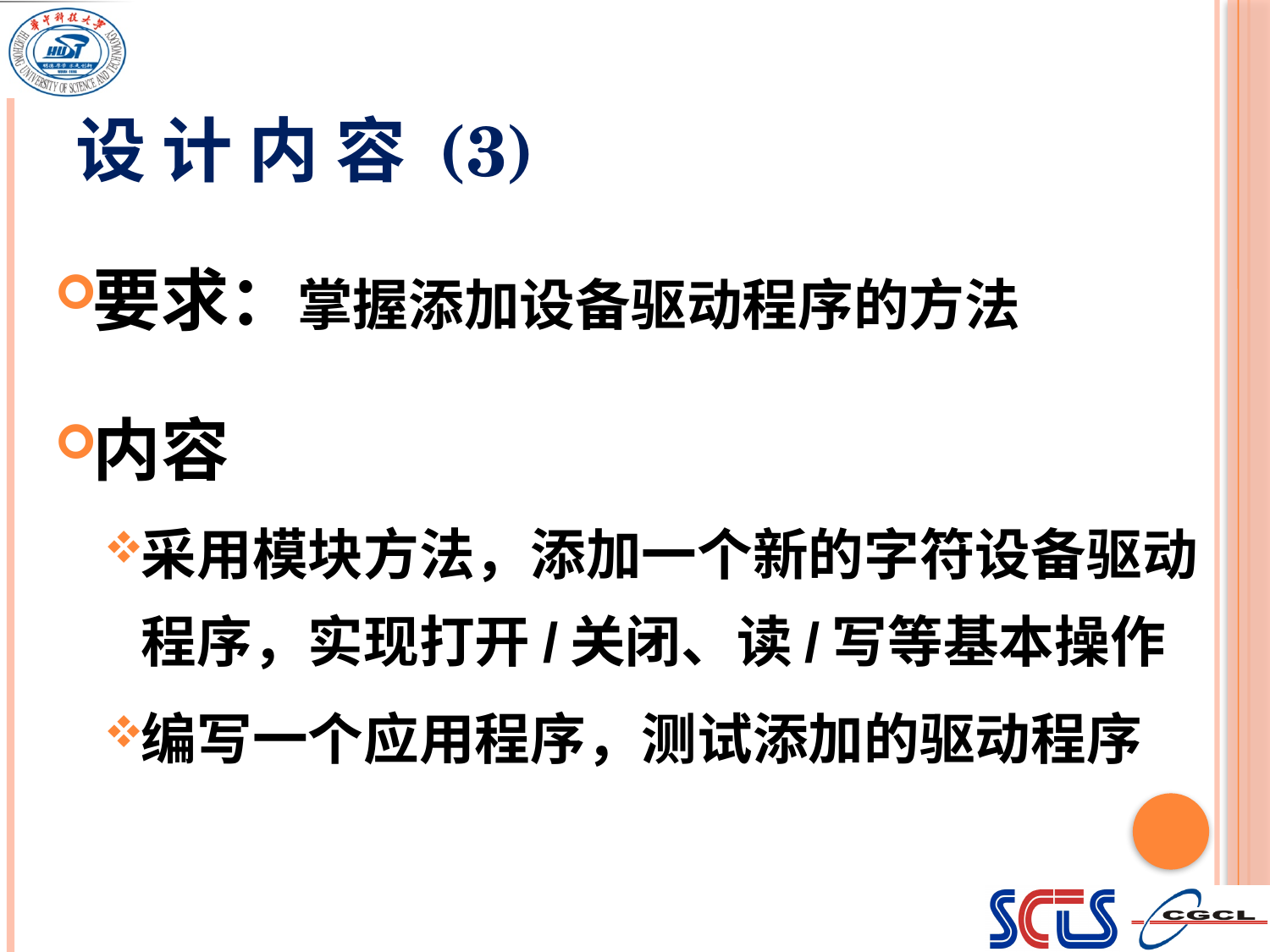

# 设 计 内 容 (3)
要求：掌握添加设备驱动程序的方法

内容
采用模块方法，添加一个新的字符设备驱动程序，实现打开/关闭、读/写等基本操作
编写一个应用程序，测试添加的驱动程序
7